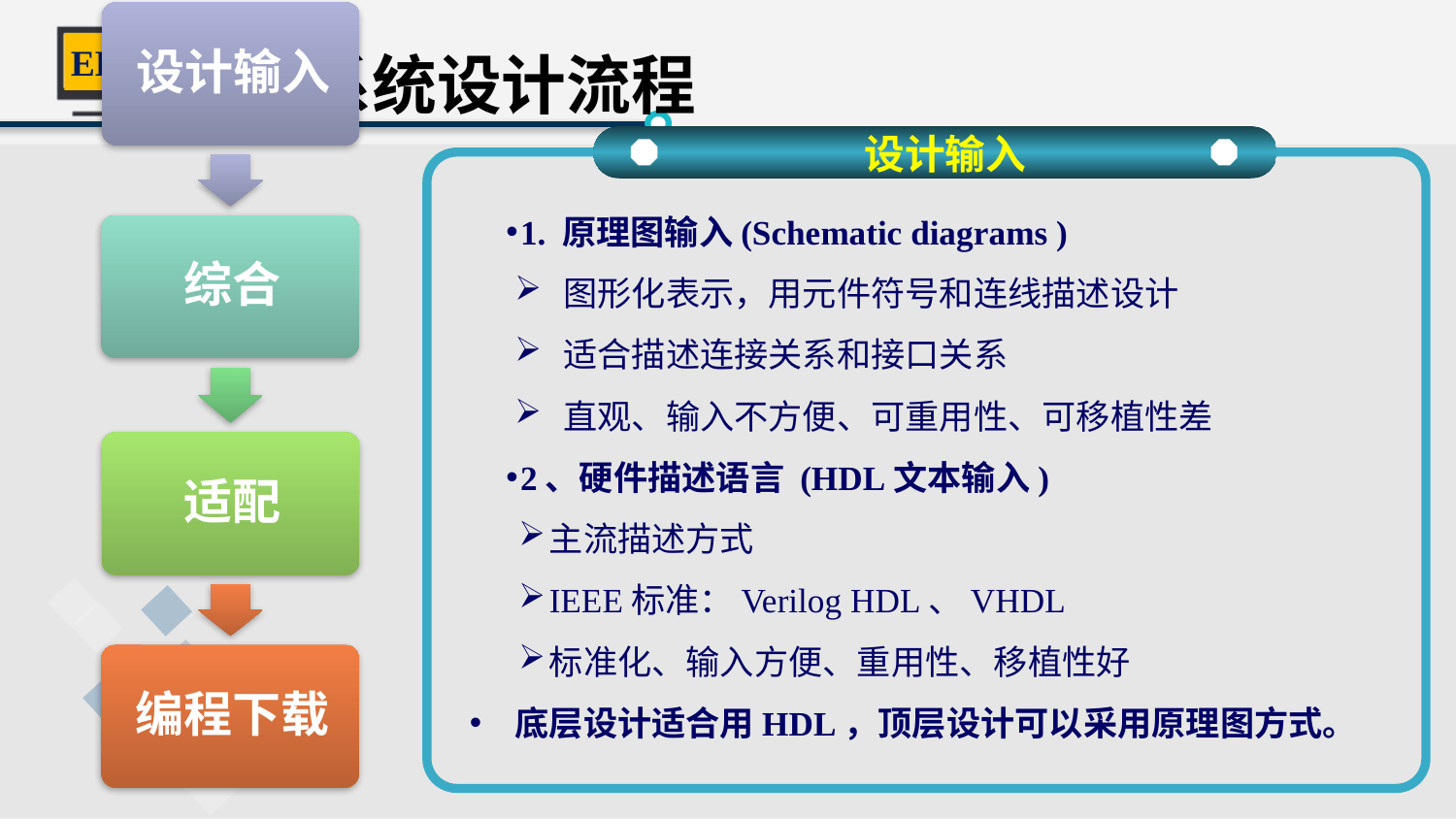

设计输入

综合

适配

编程下载
数字系统设计流程
设计输入

1. 原理图输入(Schematic diagrams )
图形化表示，用元件符号和连线描述设计
适合描述连接关系和接口关系
直观、输入不方便、可重用性、可移植性差
2、硬件描述语言 (HDL文本输入)
主流描述方式
IEEE标准：Verilog HDL、VHDL
标准化、输入方便、重用性、移植性好
底层设计适合用HDL，顶层设计可以采用原理图方式。